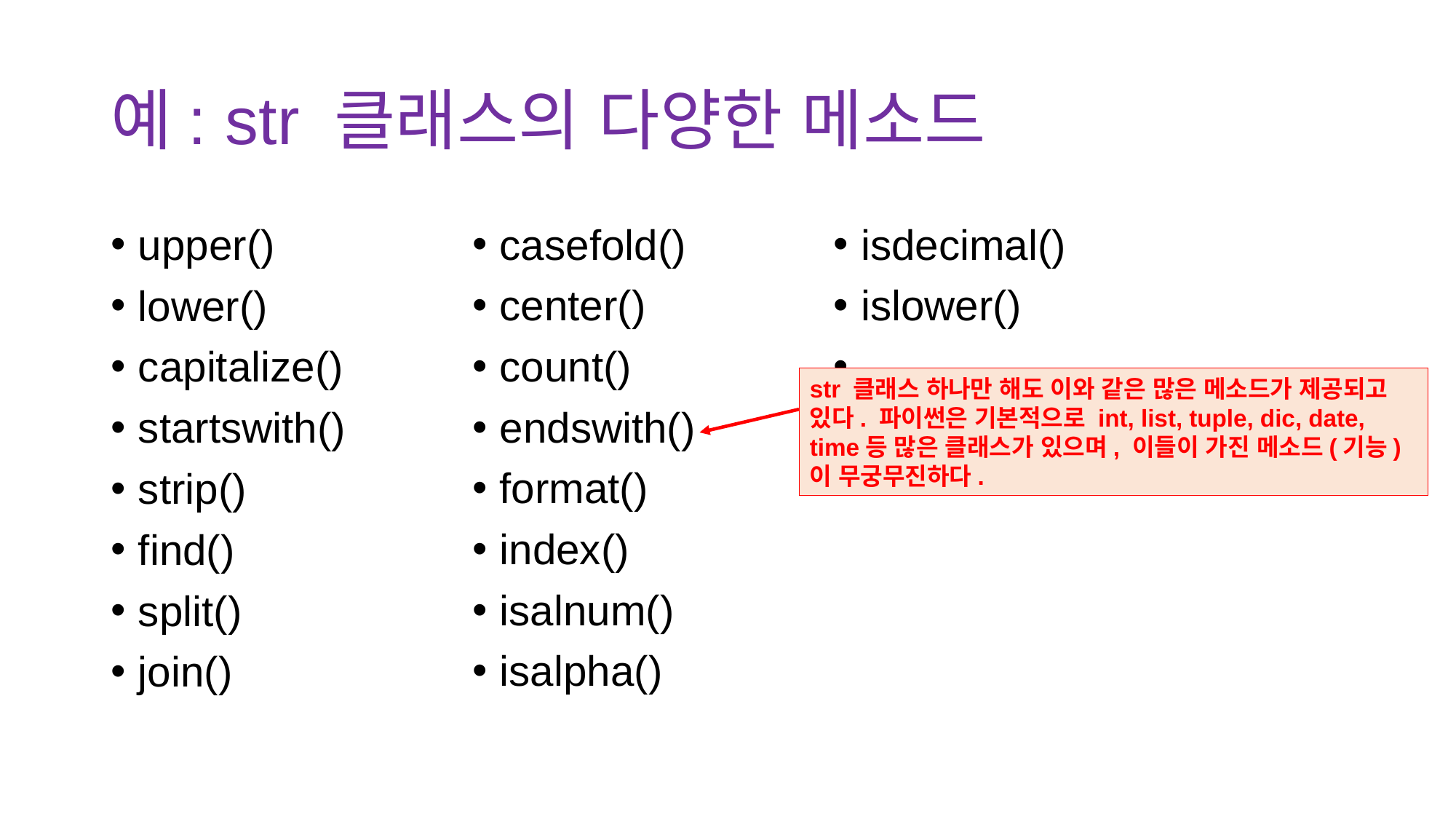

# 예: str 클래스의 다양한 메소드
upper()
lower()
capitalize()
startswith()
strip()
find()
split()
join()

casefold()
center()
count()
endswith()
format()
index()
isalnum()
isalpha()

isdecimal()
islower()
....

str 클래스 하나만 해도 이와 같은 많은 메소드가 제공되고 있다. 파이썬은 기본적으로 int, list, tuple, dic, date, time등 많은 클래스가 있으며, 이들이 가진 메소드(기능)이 무궁무진하다.